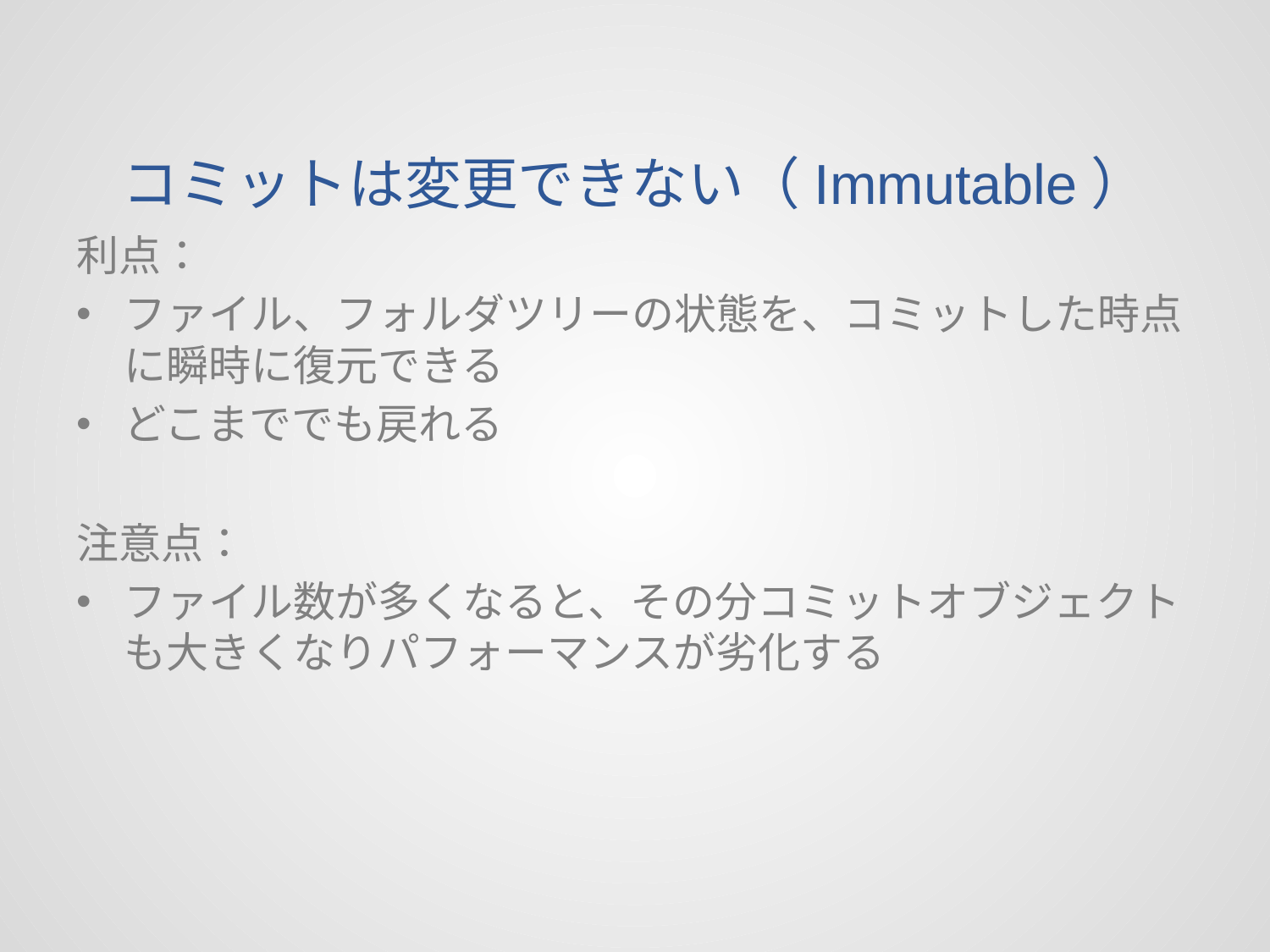

# コミットは変更できない（Immutable）
利点：
ファイル、フォルダツリーの状態を、コミットした時点に瞬時に復元できる
どこまででも戻れる

注意点：
ファイル数が多くなると、その分コミットオブジェクトも大きくなりパフォーマンスが劣化する